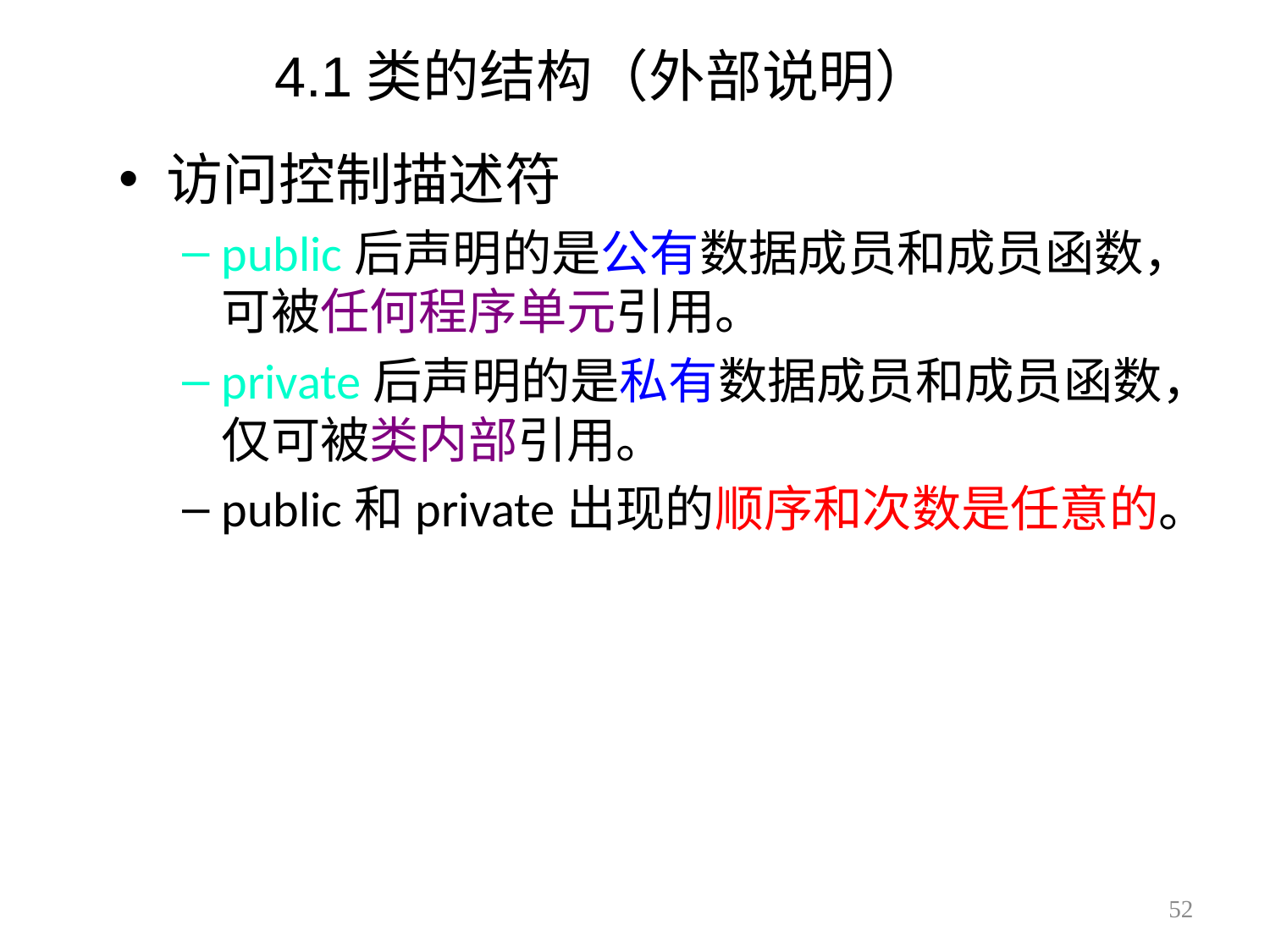

4.1类的结构（外部说明）
访问控制描述符
public后声明的是公有数据成员和成员函数，可被任何程序单元引用。
private后声明的是私有数据成员和成员函数，仅可被类内部引用。
public和private出现的顺序和次数是任意的。
52